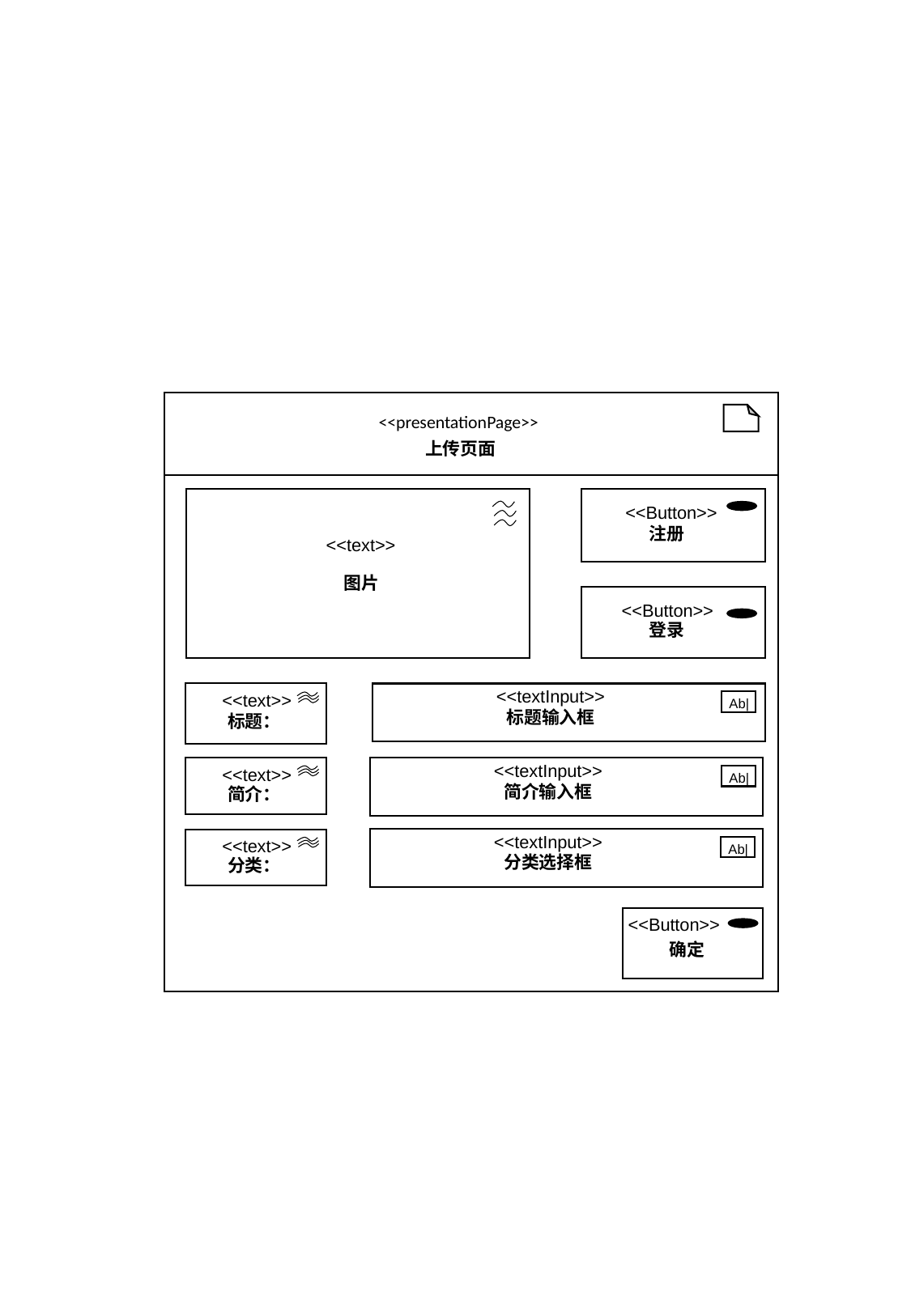

<<presentationPage>>
上传页面

<<text>>
图片

<<Button>>
注册

<<Button>>
登录

<<textInput>>

标题输入框

<<text>>
标题：

Ab|

<<textInput>>

简介输入框

<<text>>
简介：

Ab|

<<textInput>>

分类选择框

<<text>>
分类：

Ab|

<<Button>>

确定